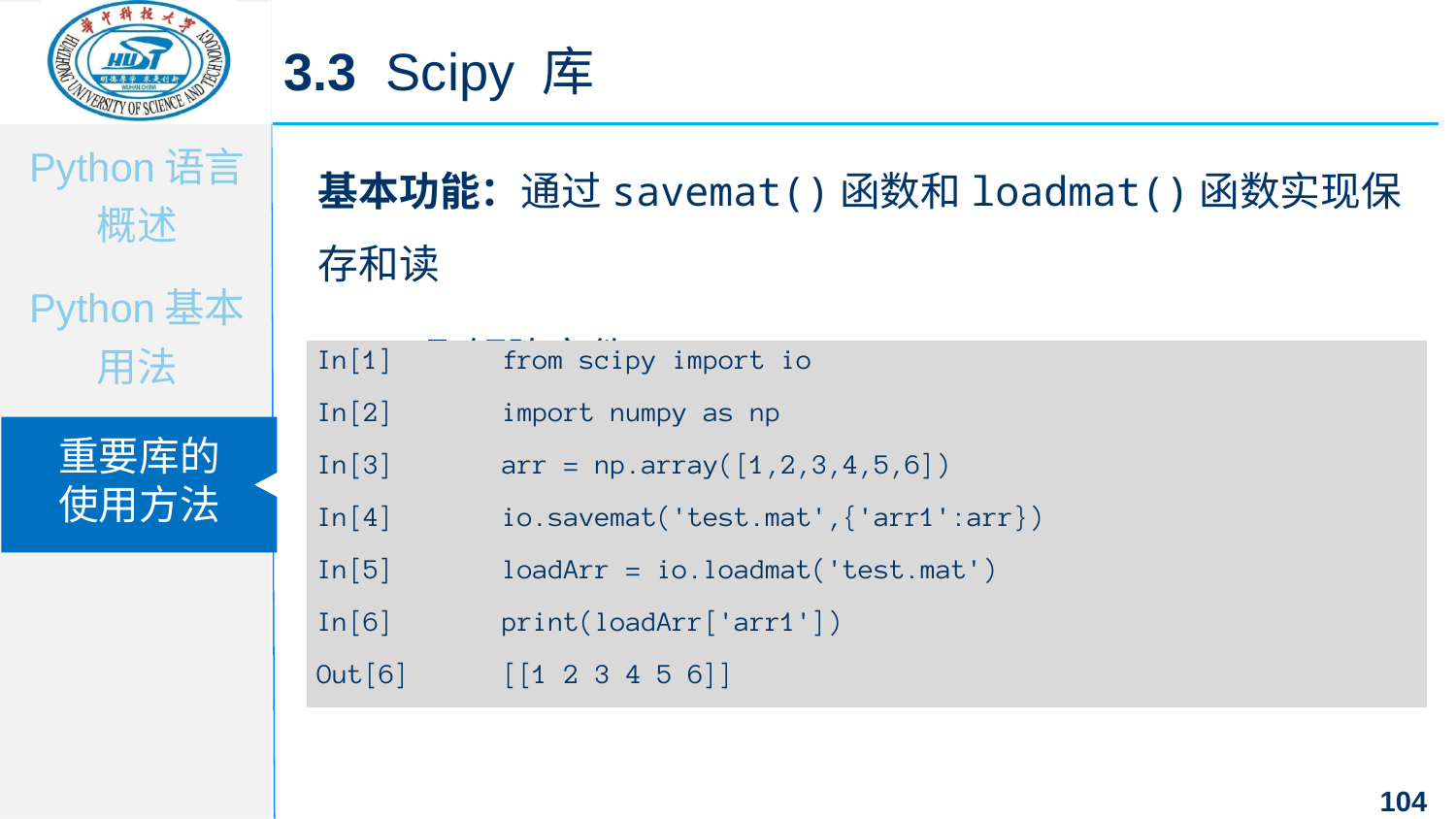

3.3  Scipy 库
基本功能：通过savemat()函数和loadmat()函数实现保存和读
           取矩阵文件。
| In[1] | from scipy import io |
| --- | --- |
| In[2] | import numpy as np |
| In[3] | arr = np.array([1,2,3,4,5,6]) |
| In[4] | io.savemat('test.mat',{'arr1':arr}) |
| In[5] | loadArr = io.loadmat('test.mat') |
| In[6] | print(loadArr['arr1']) |
| Out[6] | [[1 2 3 4 5 6]] |